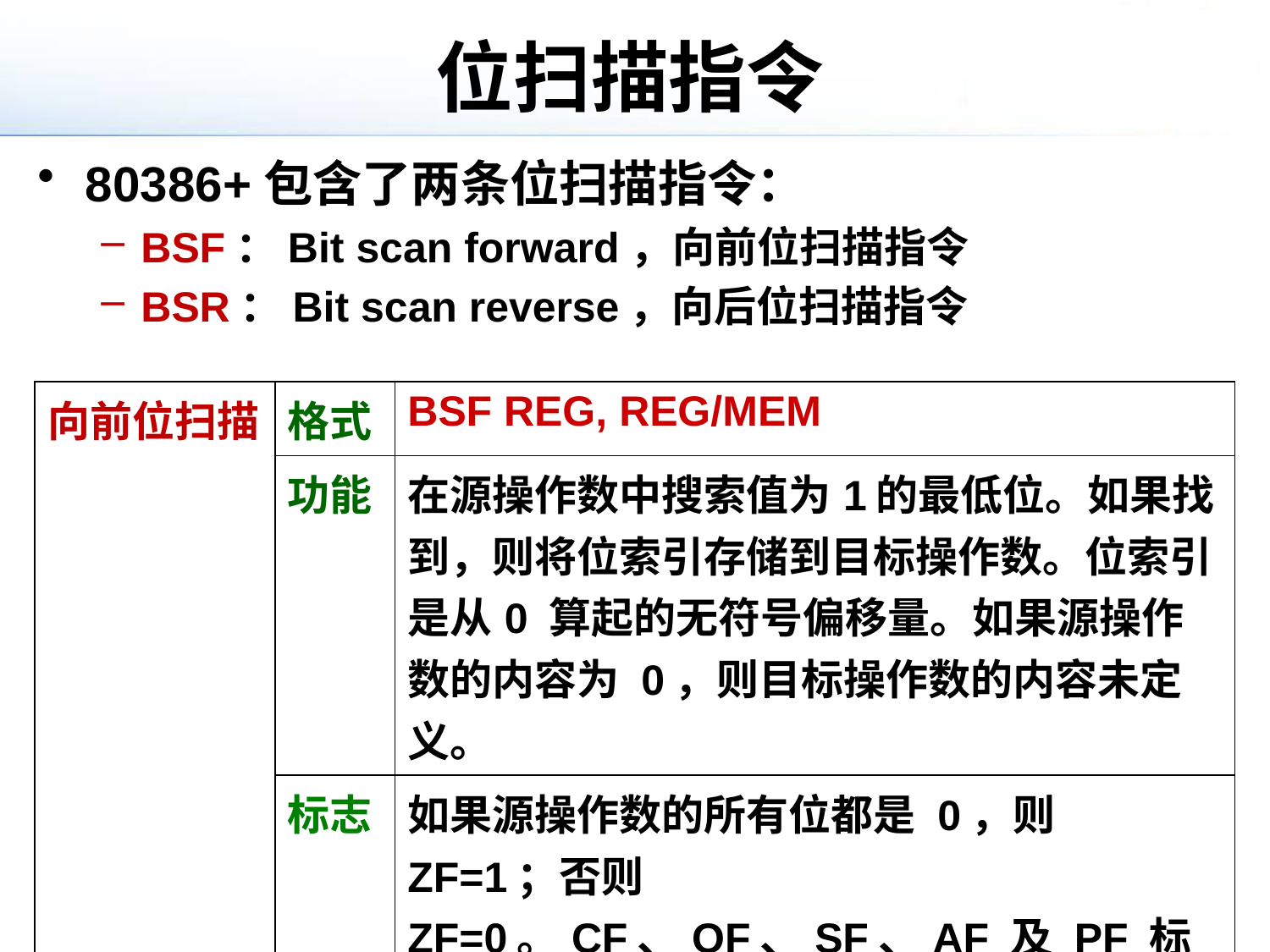

# 位扫描指令
80386+包含了两条位扫描指令：
BSF：Bit scan forward，向前位扫描指令
BSR：Bit scan reverse，向后位扫描指令
| 向前位扫描 | 格式 | BSF REG, REG/MEM |
| --- | --- | --- |
|  | 功能 | 在源操作数中搜索值为1的最低位。如果找到，则将位索引存储到目标操作数。位索引是从0 算起的无符号偏移量。如果源操作数的内容为 0，则目标操作数的内容未定义。 |
|  | 标志 | 如果源操作数的所有位都是 0，则 ZF=1；否则 ZF=0。CF、OF、SF、AF 及 PF 标志未定义。 |